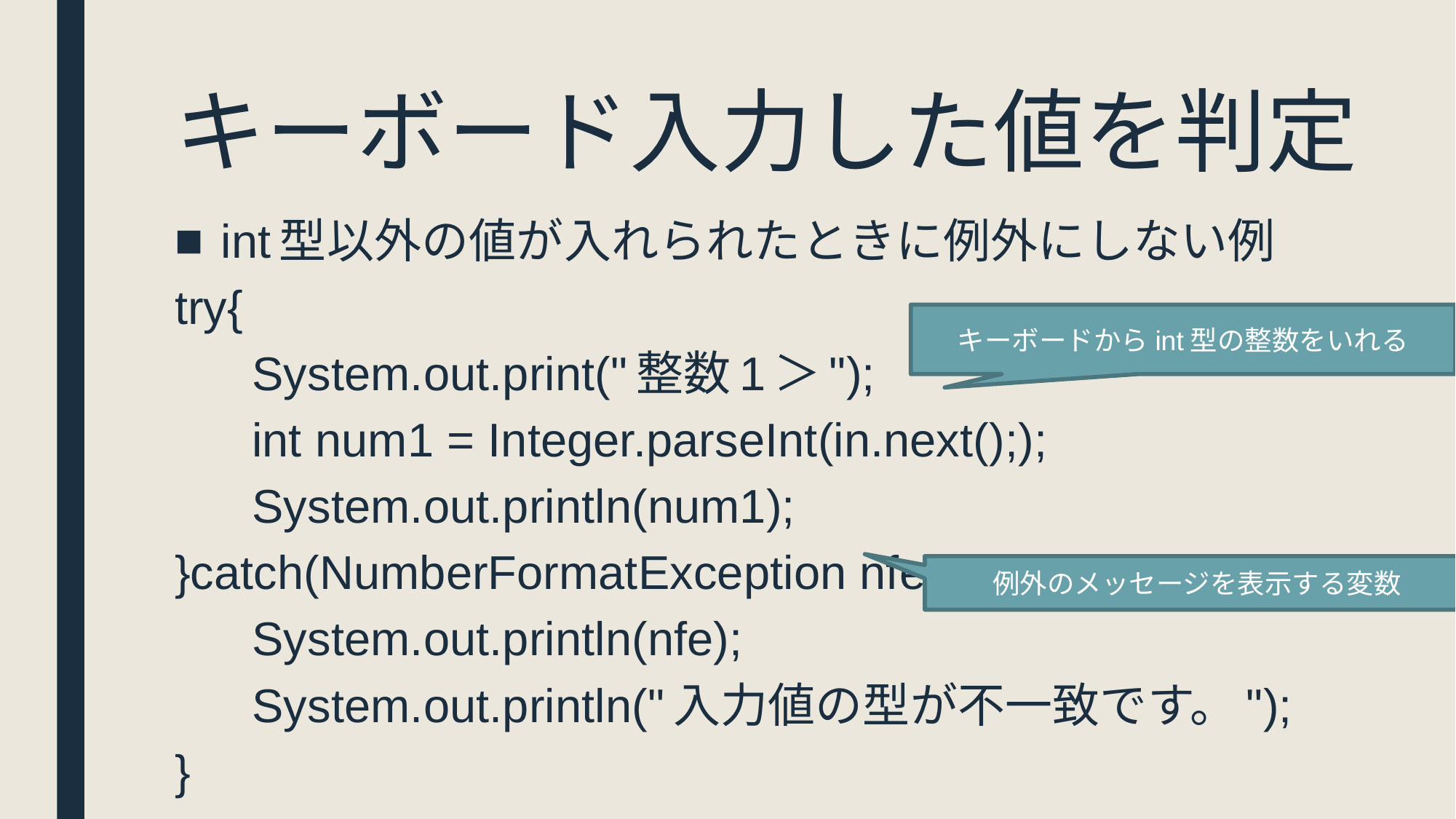

# キーボード入力した値を判定
int型以外の値が入れられたときに例外にしない例
try{
	System.out.print("整数1＞");
	int num1 = Integer.parseInt(in.next(););
	System.out.println(num1);
}catch(NumberFormatException nfe){
	System.out.println(nfe);
	System.out.println("入力値の型が不一致です。");
}
キーボードからint型の整数をいれる
例外のメッセージを表示する変数